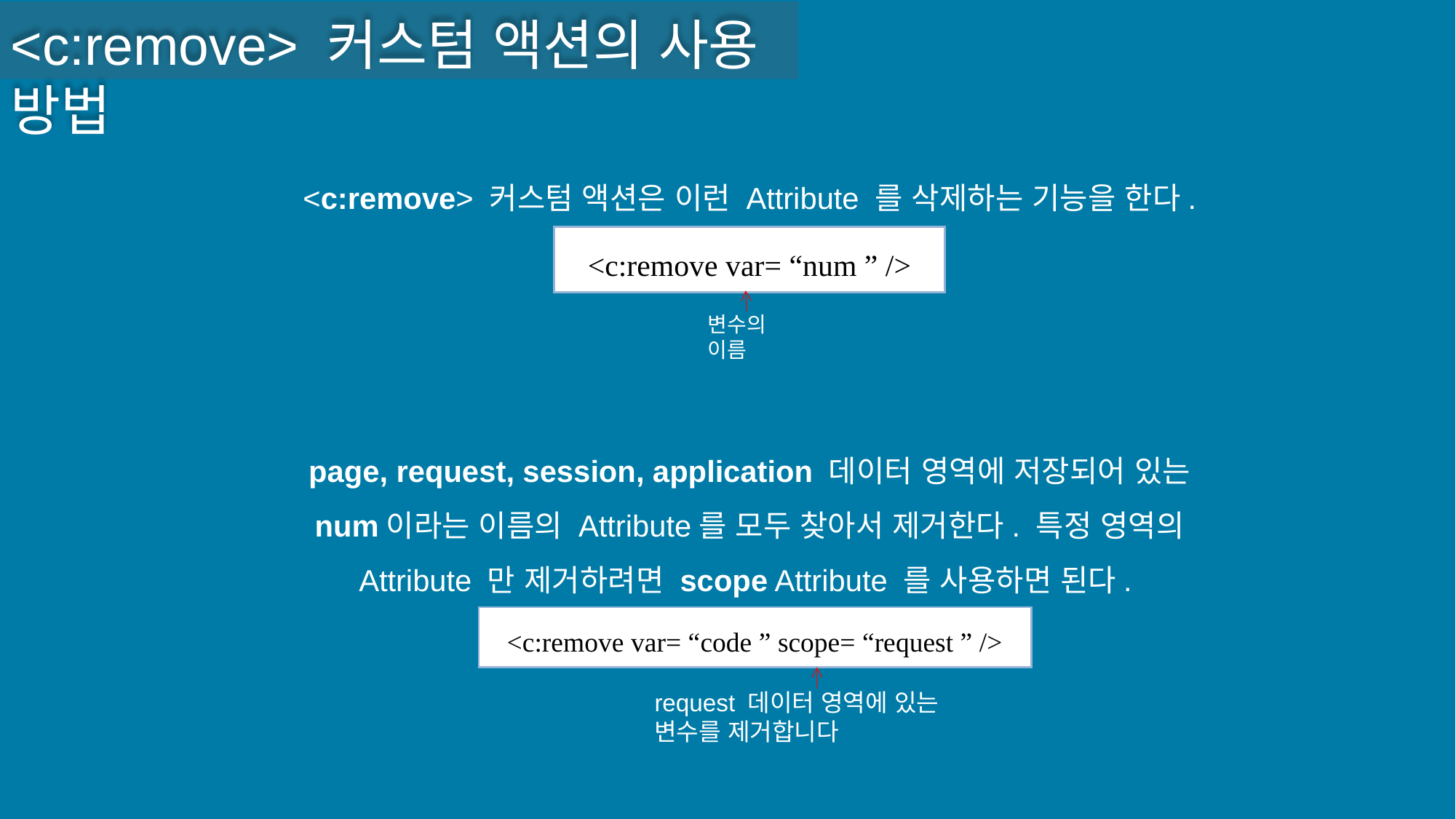

<c:remove> 커스텀 액션의 사용 방법
<c:remove> 커스텀 액션은 이런 Attribute 를 삭제하는 기능을 한다.

page, request, session, application 데이터 영역에 저장되어 있는 num이라는 이름의 Attribute를 모두 찾아서 제거한다. 특정 영역의 Attribute 만 제거하려면 scope Attribute 를 사용하면 된다.
| <c:remove var= “num ” /> |
| --- |
변수의 이름
| <c:remove var= “code ” scope= “request ” /> |
| --- |
request 데이터 영역에 있는 변수를 제거합니다